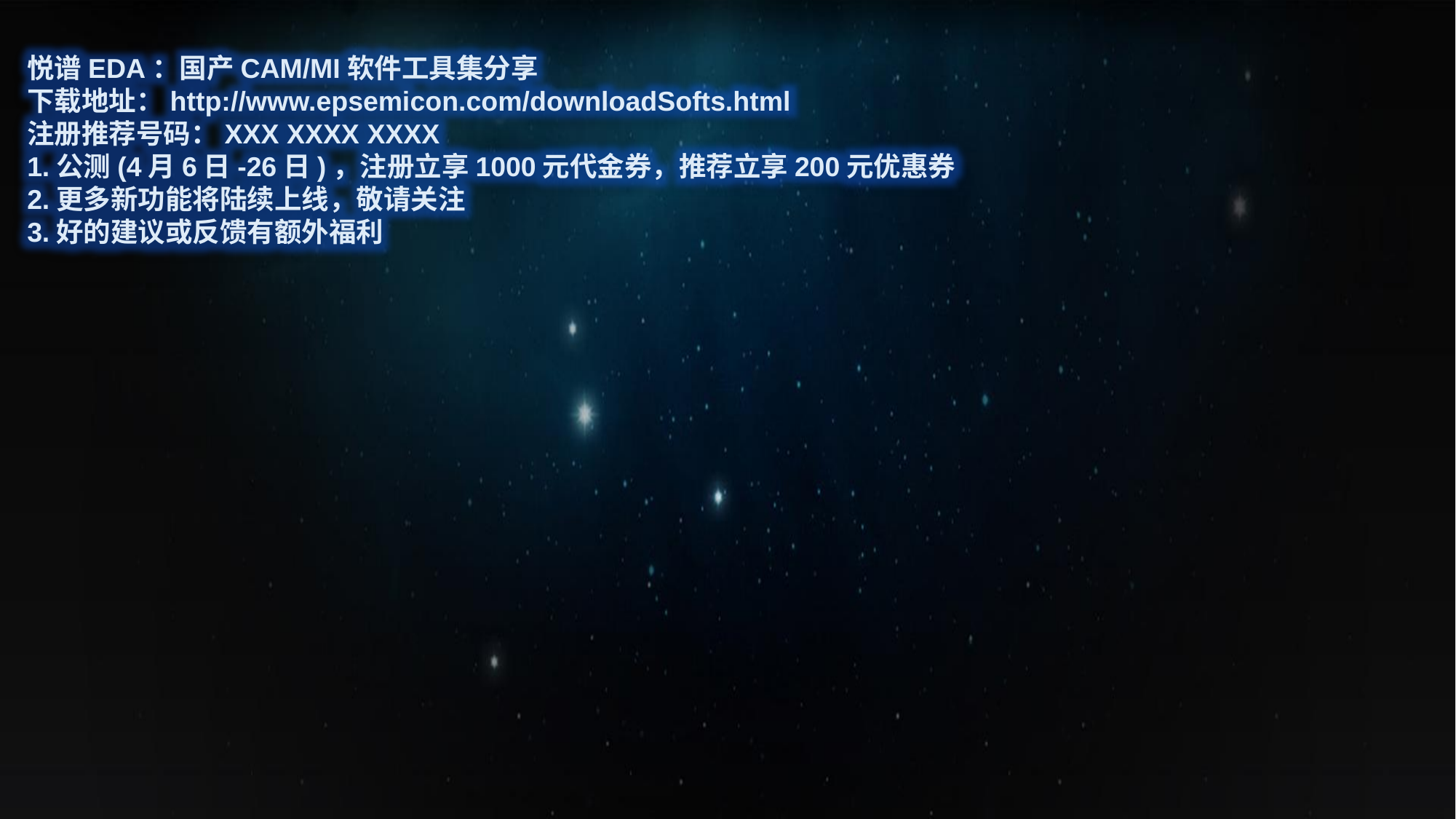

悦谱EDA：国产CAM/MI软件工具集分享
下载地址：http://www.epsemicon.com/downloadSofts.html
注册推荐号码：XXX XXXX XXXX
1.公测(4月6日-26日)，注册立享1000元代金券，推荐立享200元优惠券
2.更多新功能将陆续上线，敬请关注
3.好的建议或反馈有额外福利